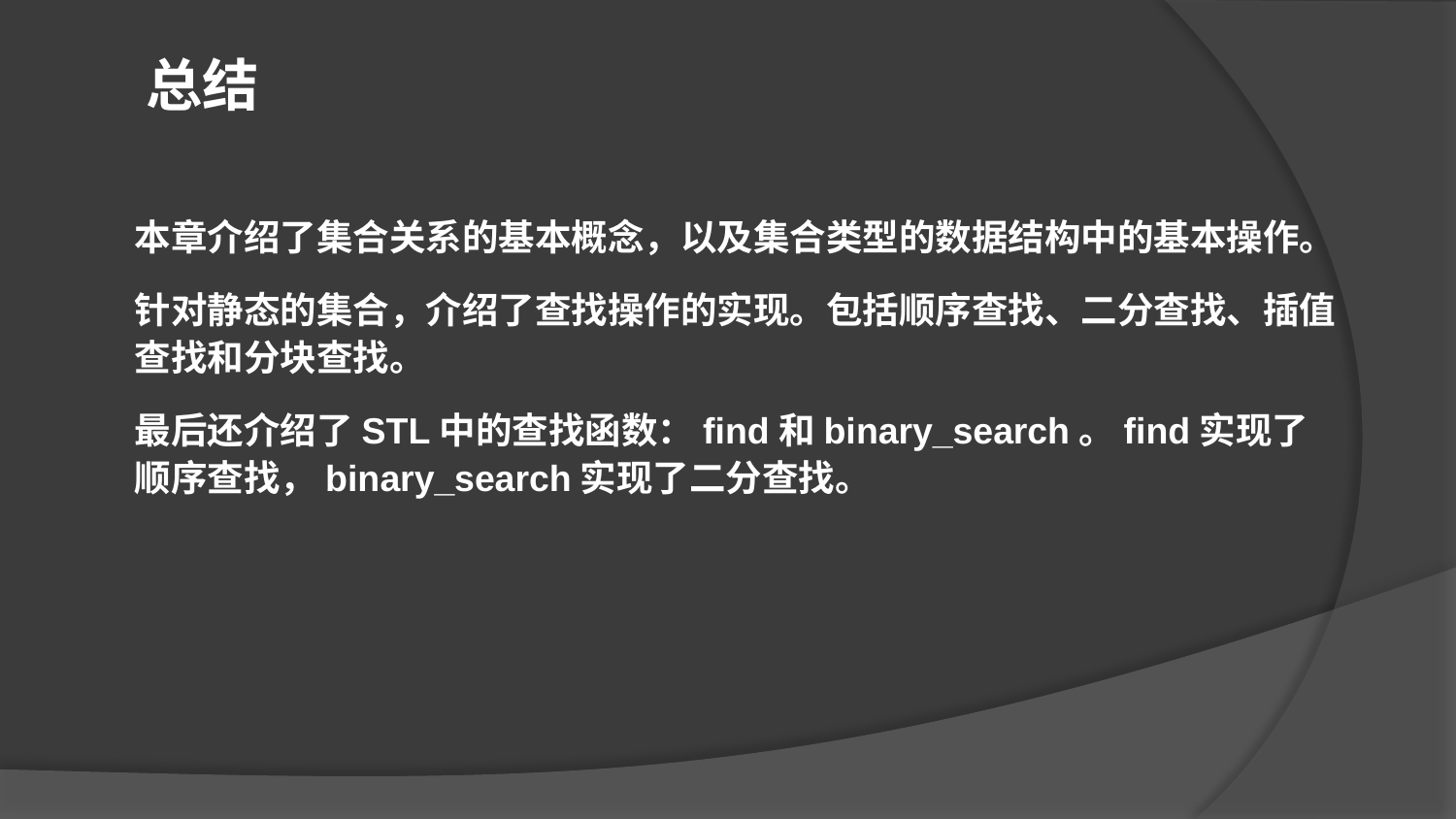

总结
本章介绍了集合关系的基本概念，以及集合类型的数据结构中的基本操作。
针对静态的集合，介绍了查找操作的实现。包括顺序查找、二分查找、插值查找和分块查找。
最后还介绍了STL中的查找函数：find和binary_search。find实现了顺序查找，binary_search实现了二分查找。